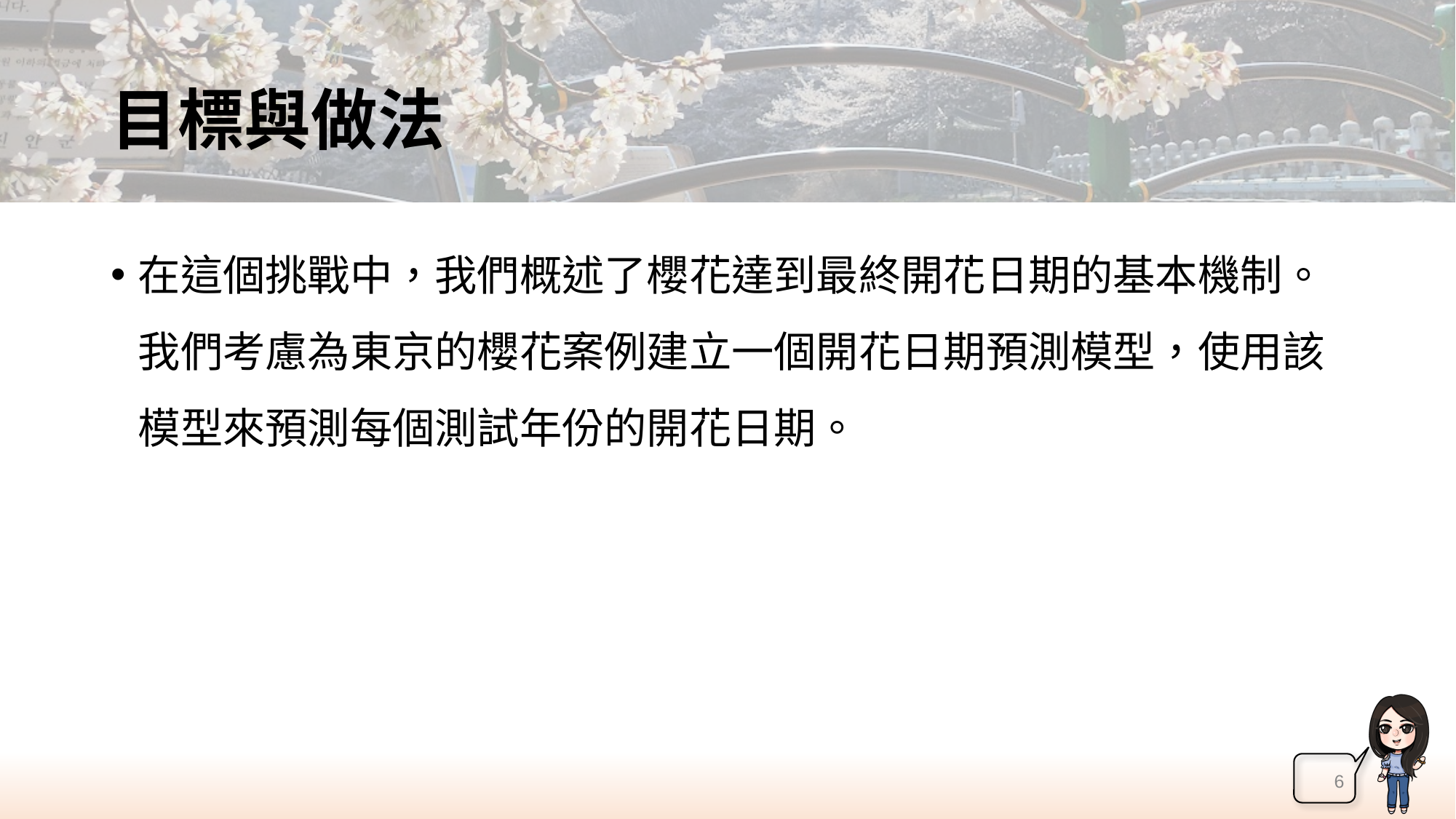

# 目標與做法
在這個挑戰中，我們概述了櫻花達到最終開花日期的基本機制。 我們考慮為東京的櫻花案例建立一個開花日期預測模型，使用該模型來預測每個測試年份的開花日期。
6